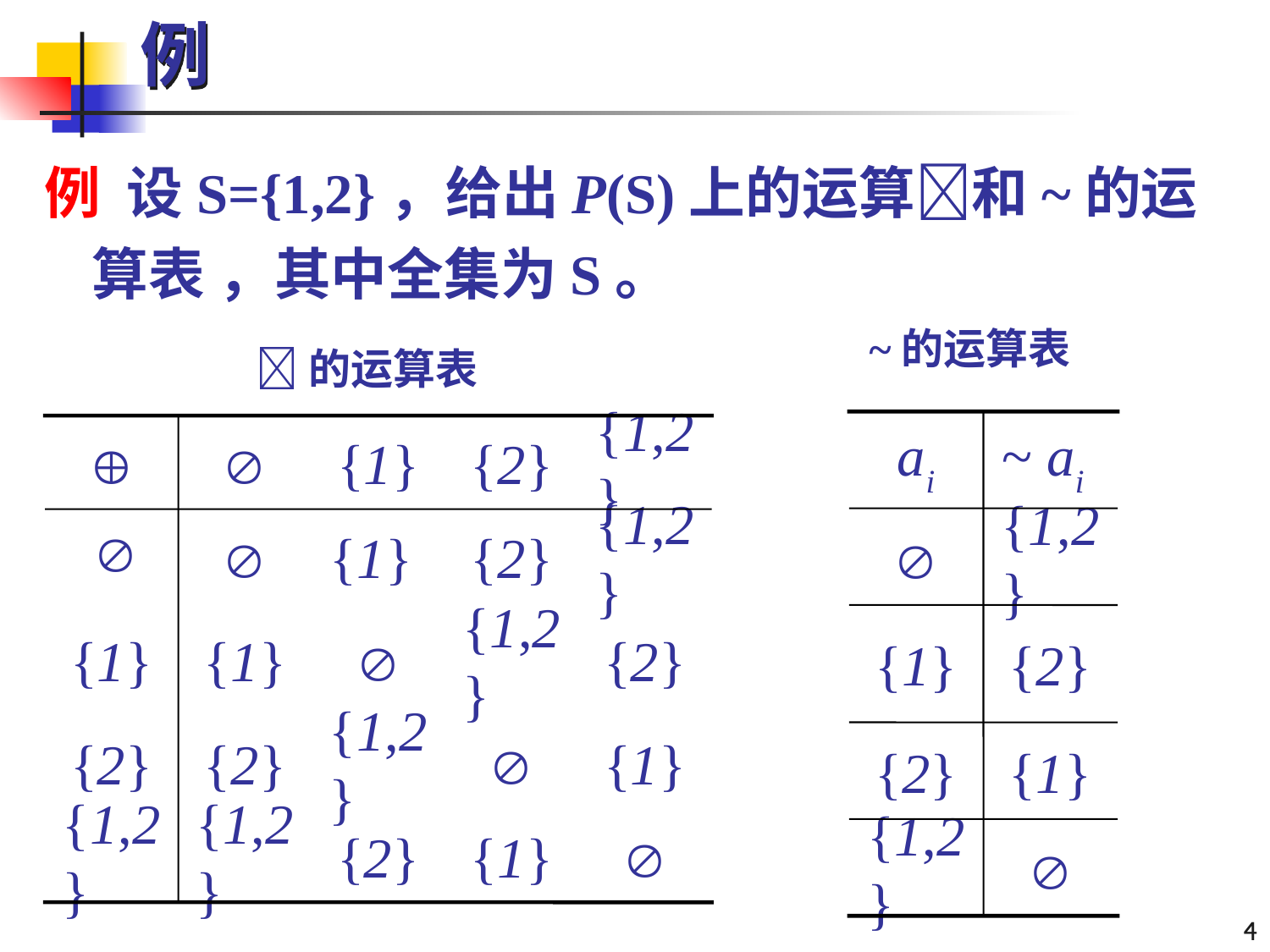

# 例
例  设S={1,2}，给出P(S)上的运算⊕和~的运算表 ，其中全集为S。

~的运算表
ai

~ ai

∅

{1,2}

{1}

{2}

{2}

{1}

{1,2}

∅

 ⊕的运算表
⊕

∅

{1}
{2}
{1,2}

 ∅

∅
{1}
{2}
{1,2}

{1}

{1}
∅
{1,2}
{2}

{2}

{2}
{1,2}
∅
{1}

{1,2}

{1,2}
{2}
{1}
∅

4